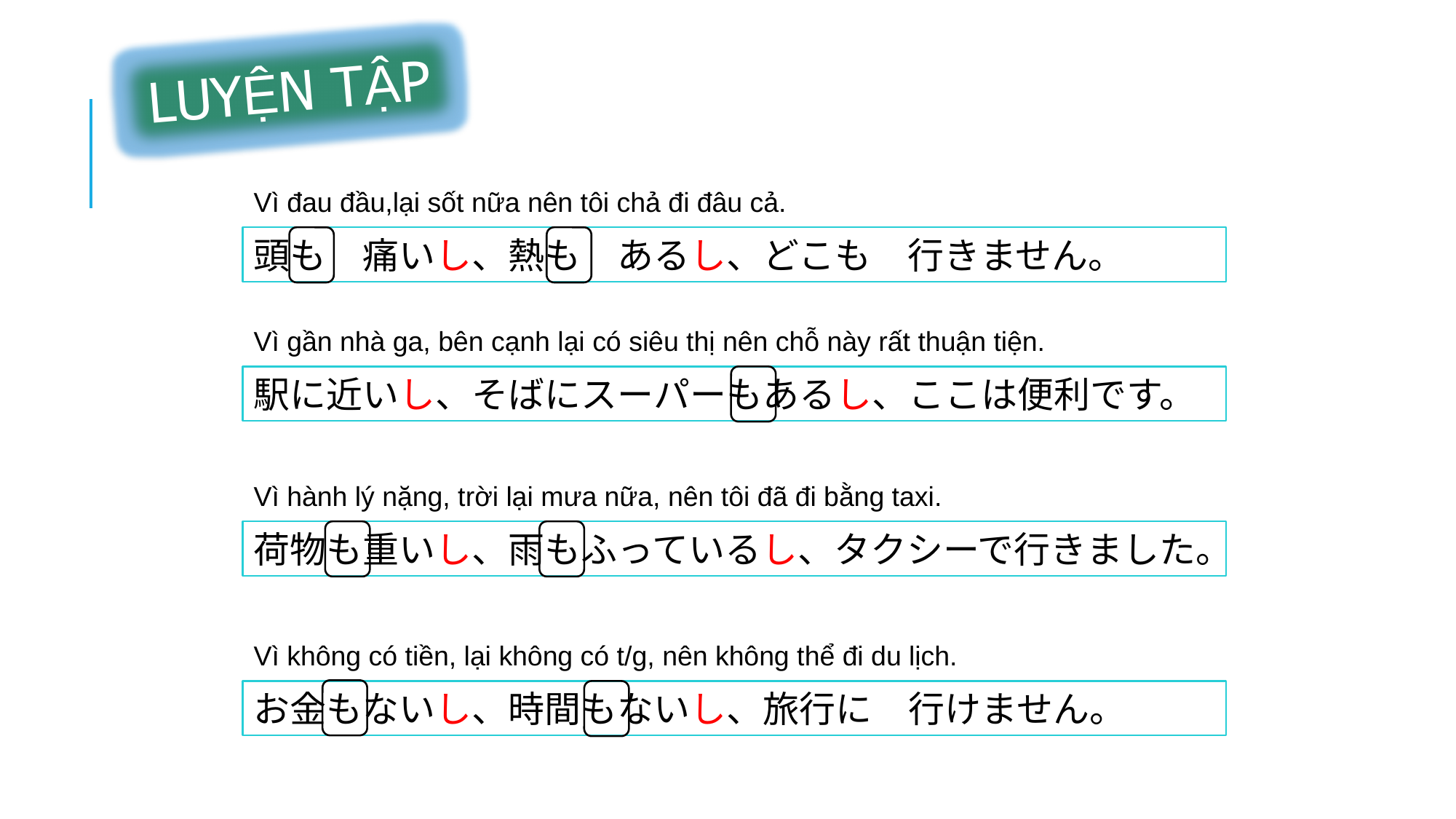

LUYỆN TẬP
Vì đau đầu,lại sốt nữa nên tôi chả đi đâu cả.
頭も　痛いし、熱も　あるし、どこも　行きません。

Vì gần nhà ga, bên cạnh lại có siêu thị nên chỗ này rất thuận tiện.
駅に近いし、そばにスーパーもあるし、ここは便利です。

Vì hành lý nặng, trời lại mưa nữa, nên tôi đã đi bằng taxi.
荷物も重いし、雨もふっているし、タクシーで行きました。

Vì không có tiền, lại không có t/g, nên không thể đi du lịch.

お金もないし、時間もないし、旅行に　行けません。